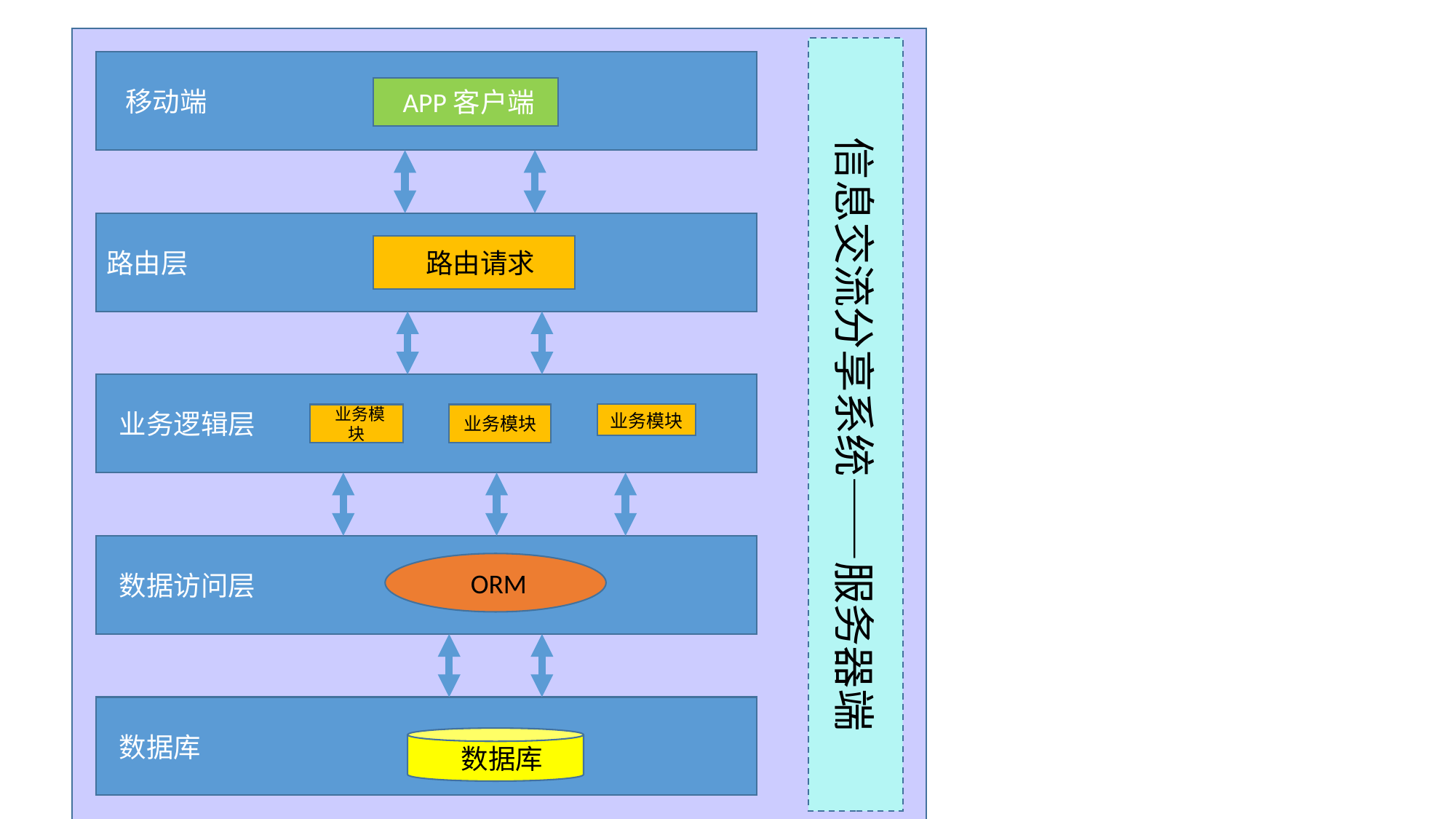

信息交流分享系统——服务器端
  移动端
 APP客户端
路由层
 路由请求
 业务逻辑层
 业务模块
业务模块
业务模块
 数据访问层
 ORM
 数据库
 数据库